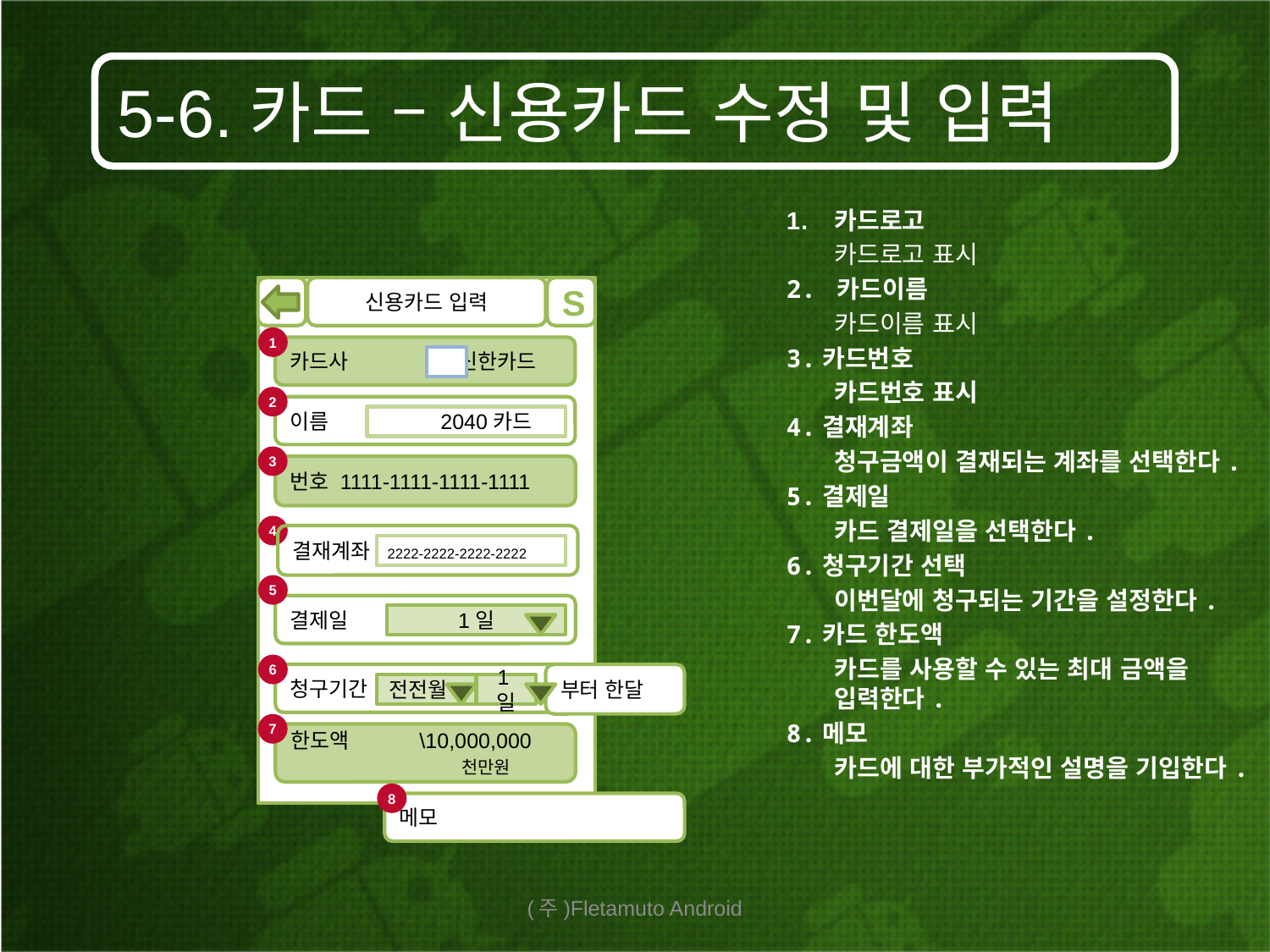

# 5-6.카드 – 신용카드 수정 및 입력
카드로고
	카드로고 표시
2. 카드이름
	카드이름 표시
3.카드번호
	카드번호 표시
4.결재계좌
	청구금액이 결재되는 계좌를 선택한다.
5.결제일
	카드 결제일을 선택한다.
6.청구기간 선택
	이번달에 청구되는 기간을 설정한다.
7.카드 한도액
	카드를 사용할 수 있는 최대 금액을 입력한다.
8.메모
	카드에 대한 부가적인 설명을 기입한다.

신용카드 입력
S
1
카드사	       신한카드

2
이름                  2040카드

3
번호 1111-1111-1111-1111
4
결재계좌  2222-2222-2222-2222

5
결제일           1일
1일

6
청구기간
부터 한달
전전월
1일

7
한도액           \10,000,000
                            천만원
8
메모

(주)Fletamuto Android